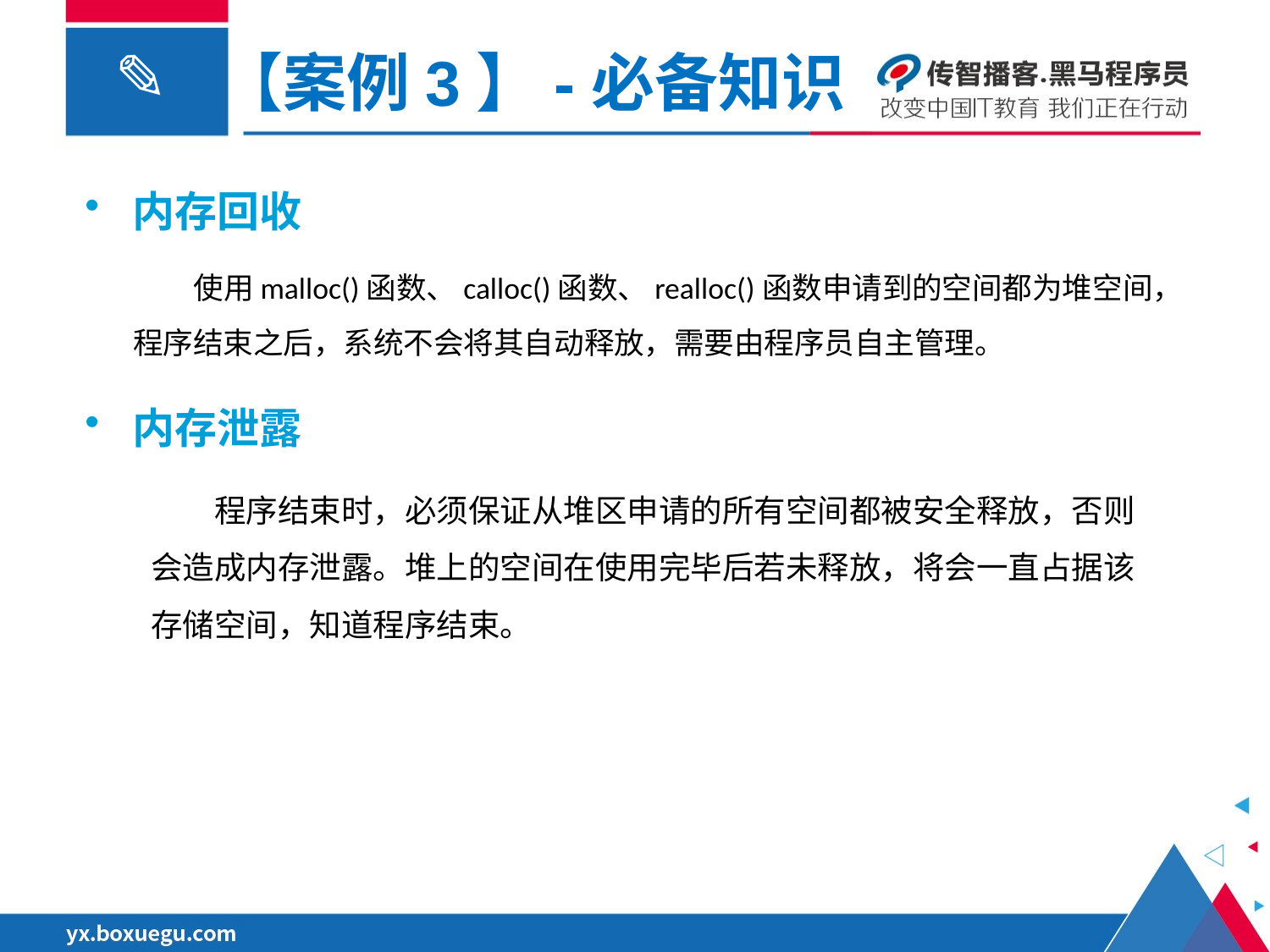

【案例3】-必备知识
内存回收
使用malloc()函数、calloc()函数、realloc()函数申请到的空间都为堆空间，程序结束之后，系统不会将其自动释放，需要由程序员自主管理。
内存泄露
程序结束时，必须保证从堆区申请的所有空间都被安全释放，否则会造成内存泄露。堆上的空间在使用完毕后若未释放，将会一直占据该存储空间，知道程序结束。